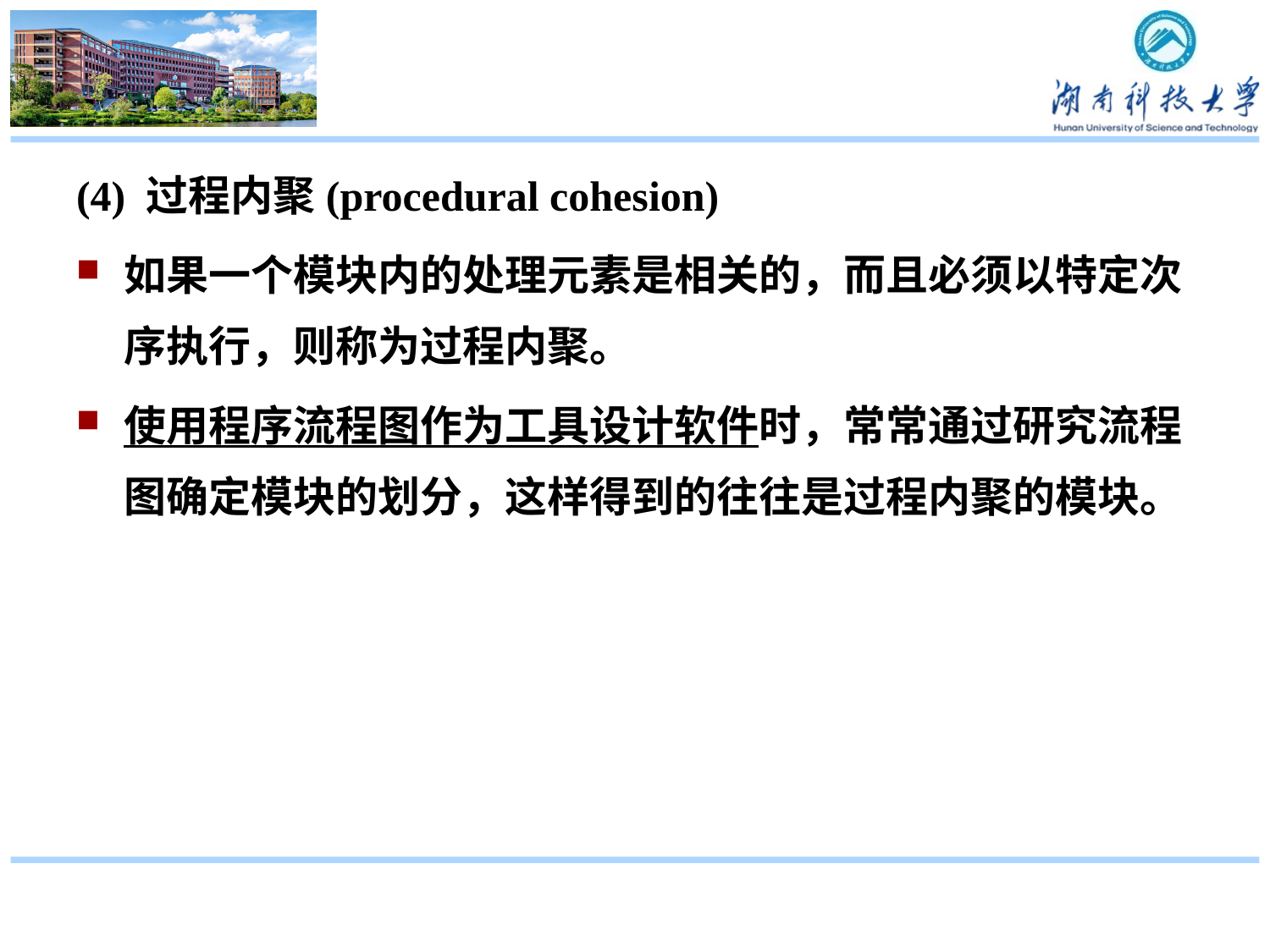

(4) 过程内聚(procedural cohesion)
如果一个模块内的处理元素是相关的，而且必须以特定次序执行，则称为过程内聚。
使用程序流程图作为工具设计软件时，常常通过研究流程图确定模块的划分，这样得到的往往是过程内聚的模块。